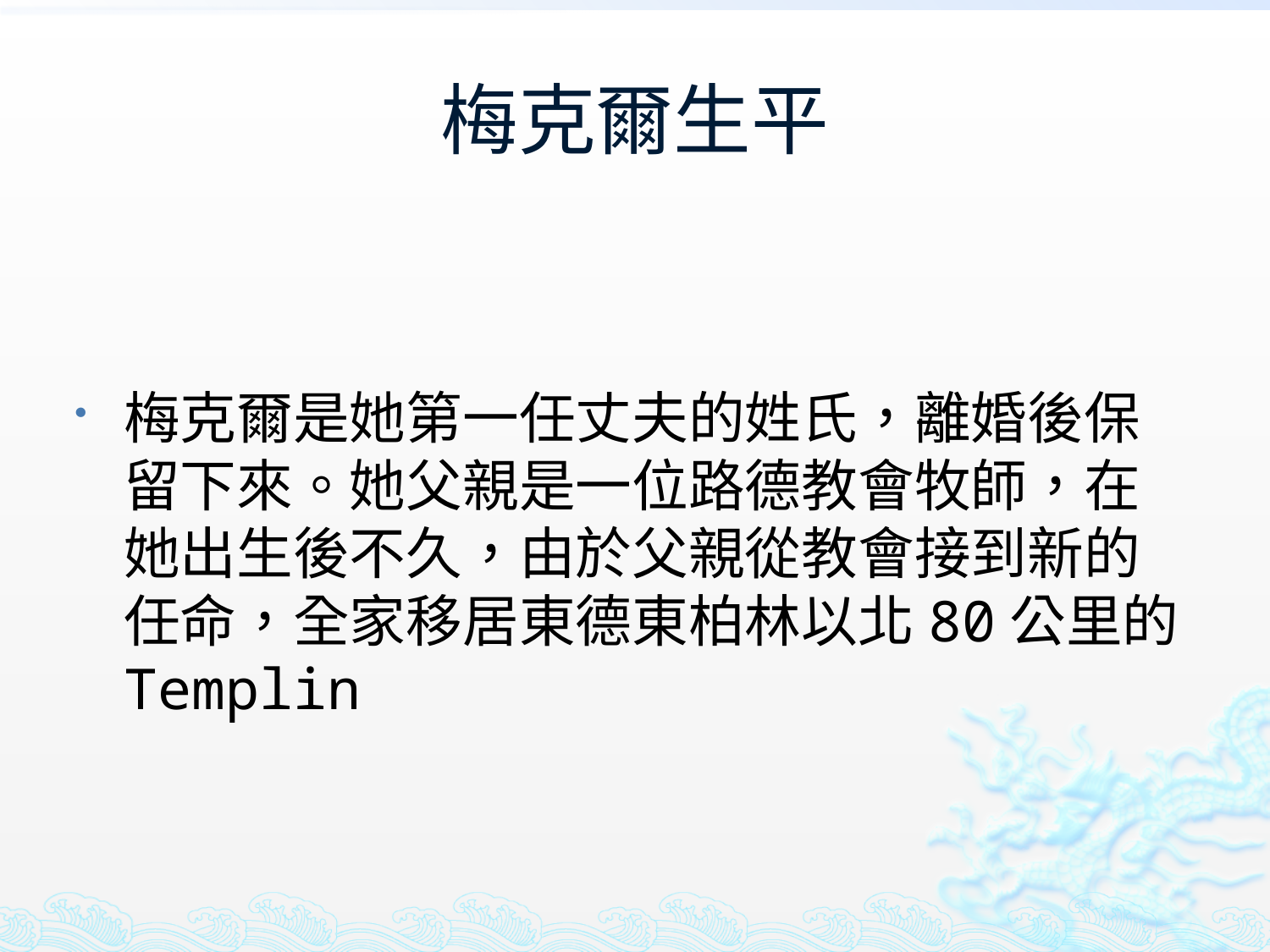

# 梅克爾生平
梅克爾是她第一任丈夫的姓氏，離婚後保留下來。她父親是一位路德教會牧師，在她出生後不久，由於父親從教會接到新的任命，全家移居東德東柏林以北80公里的Templin